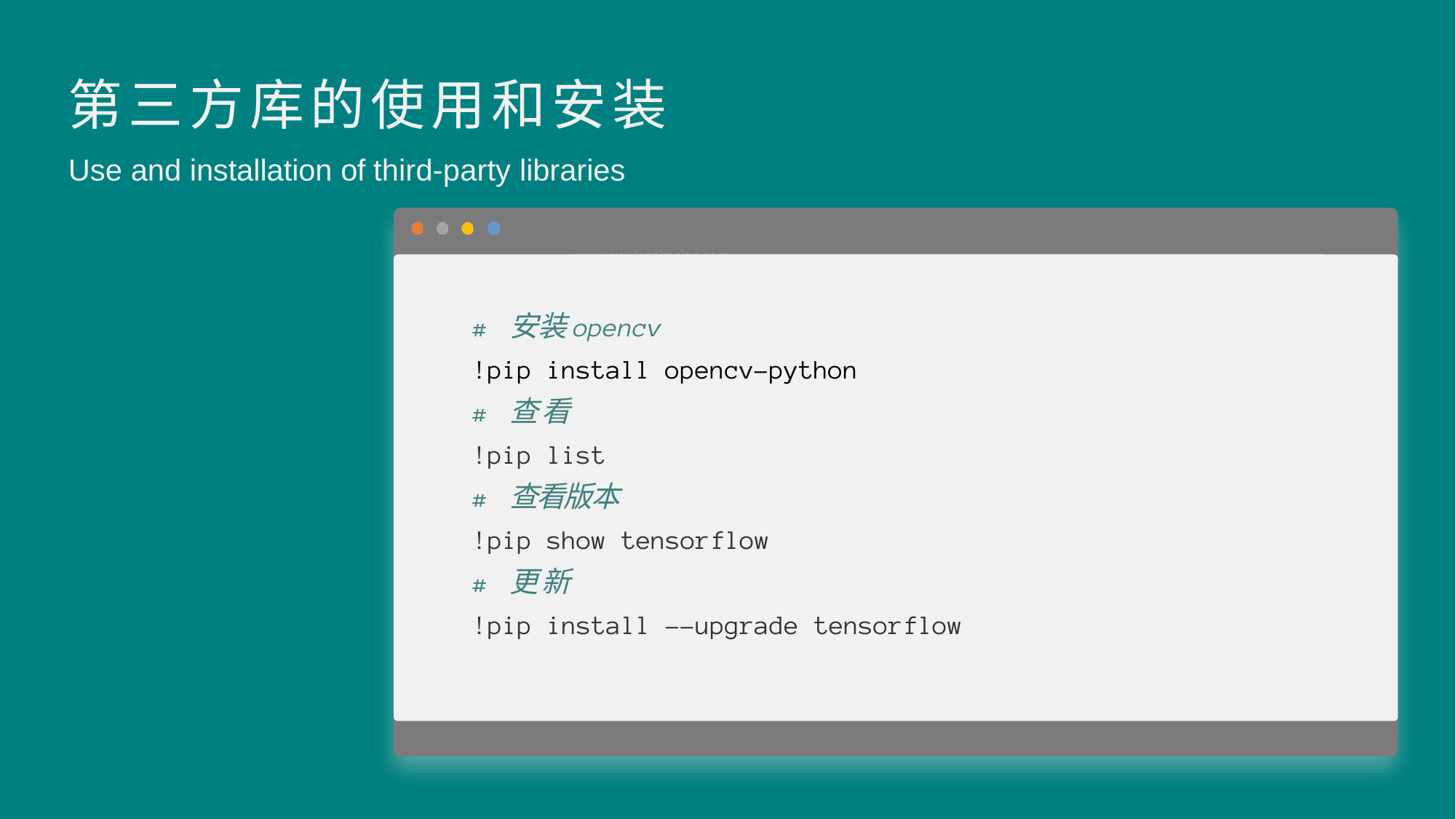

# 第三方库的使用和安装
Use and installation of third-party libraries

www.inspirasign.com

# 安装opencv
!pip install opencv-python
# 查 看
!pip list
# 查看版本
!pip show tensorflow
# 更 新
!pip install --upgrade tensorflow